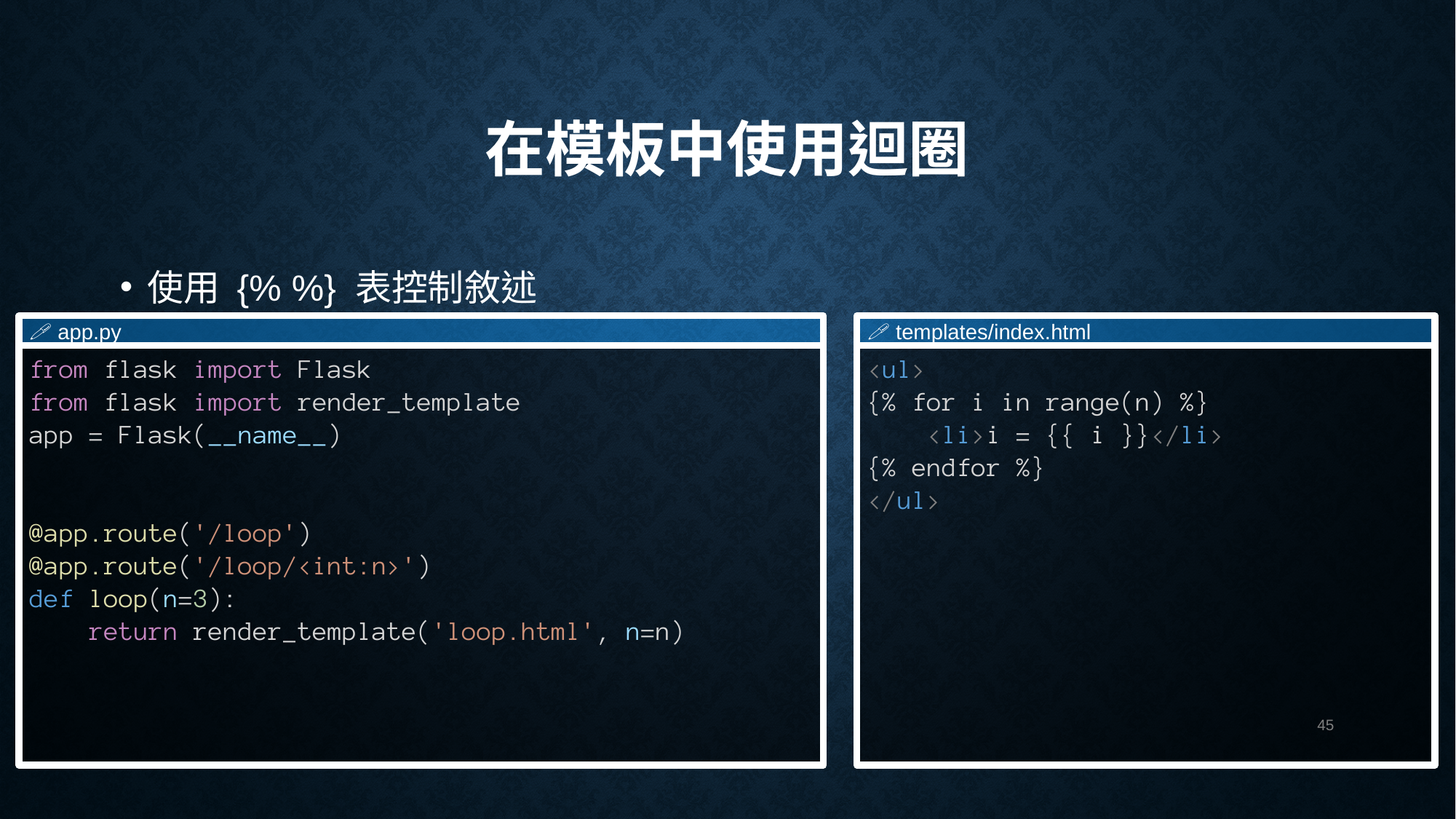

# 在模板中使用迴圈
使用 {% %} 表控制敘述
🖊 app.py
from flask import Flask
from flask import render_template
app = Flask(__name__)
@app.route('/loop')
@app.route('/loop/<int:n>')
def loop(n=3):
    return render_template('loop.html', n=n)
🖊 templates/index.html
<ul>
{% for i in range(n) %}
    <li>i = {{ i }}</li>
{% endfor %}
</ul>
45